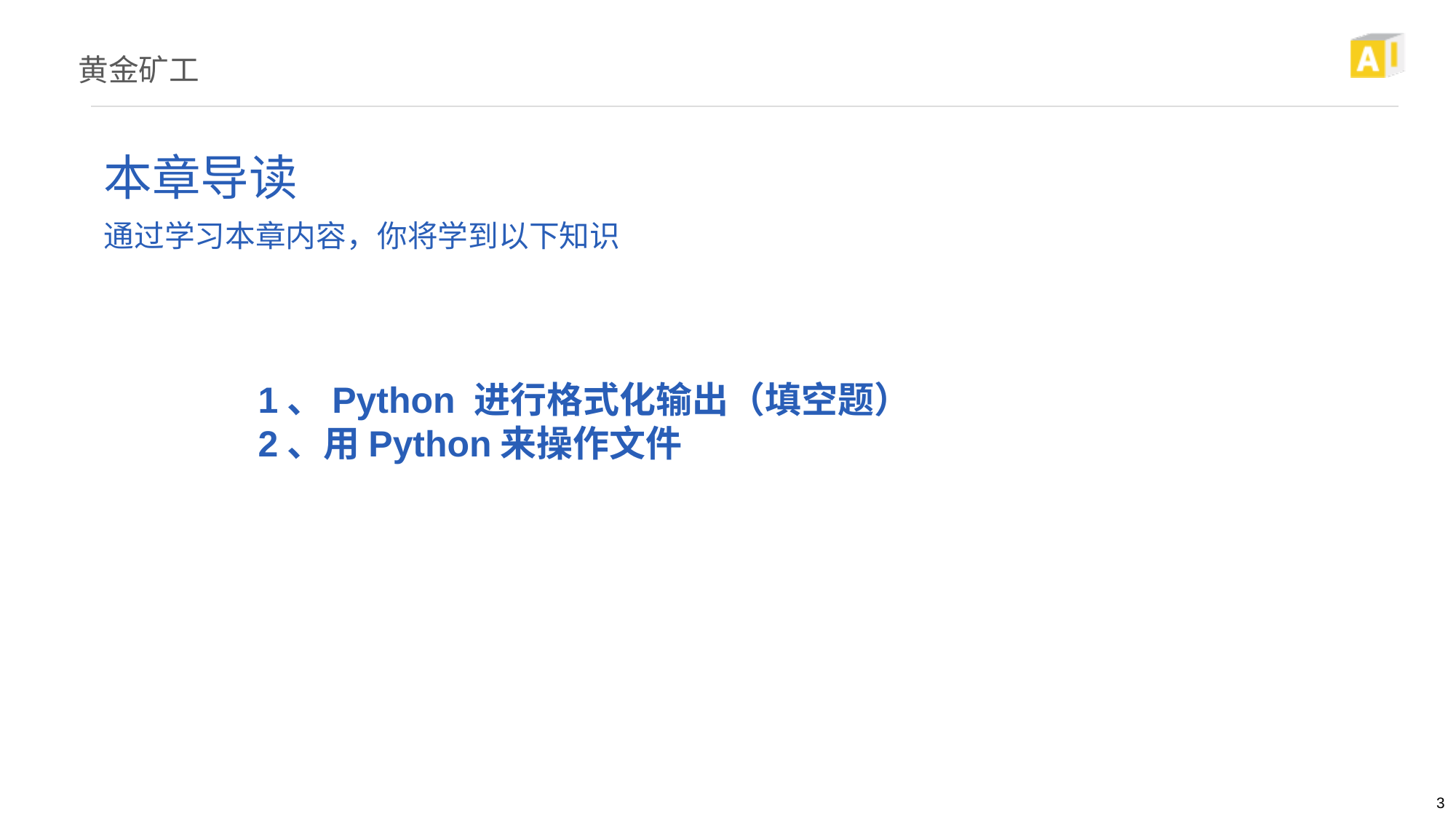

本章导读
通过学习本章内容，你将学到以下知识
1、Python 进行格式化输出（填空题）
2、用Python来操作文件
3